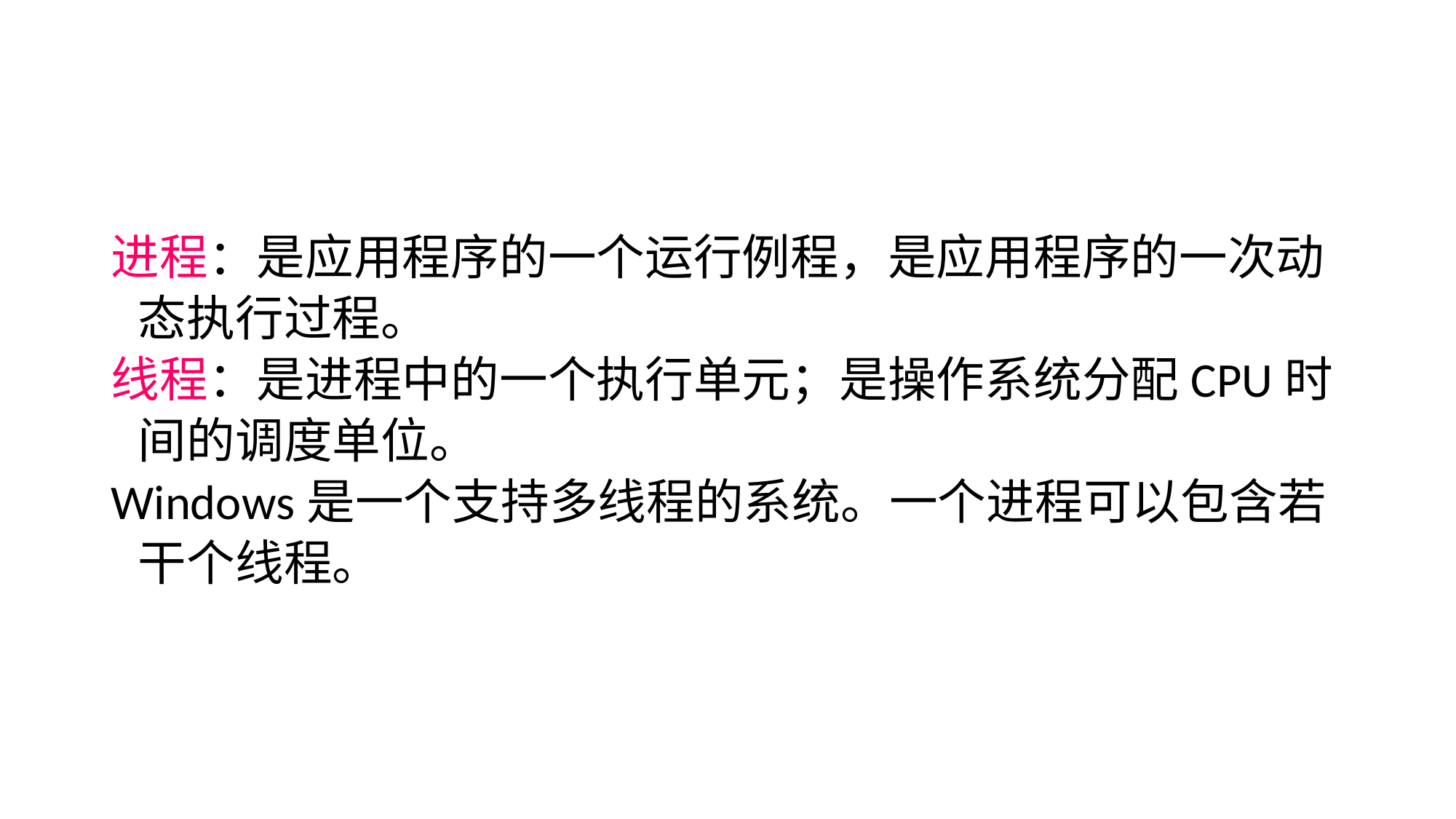

进程：是应用程序的一个运行例程，是应用程序的一次动态执行过程。
线程：是进程中的一个执行单元；是操作系统分配CPU时间的调度单位。
Windows是一个支持多线程的系统。一个进程可以包含若干个线程。